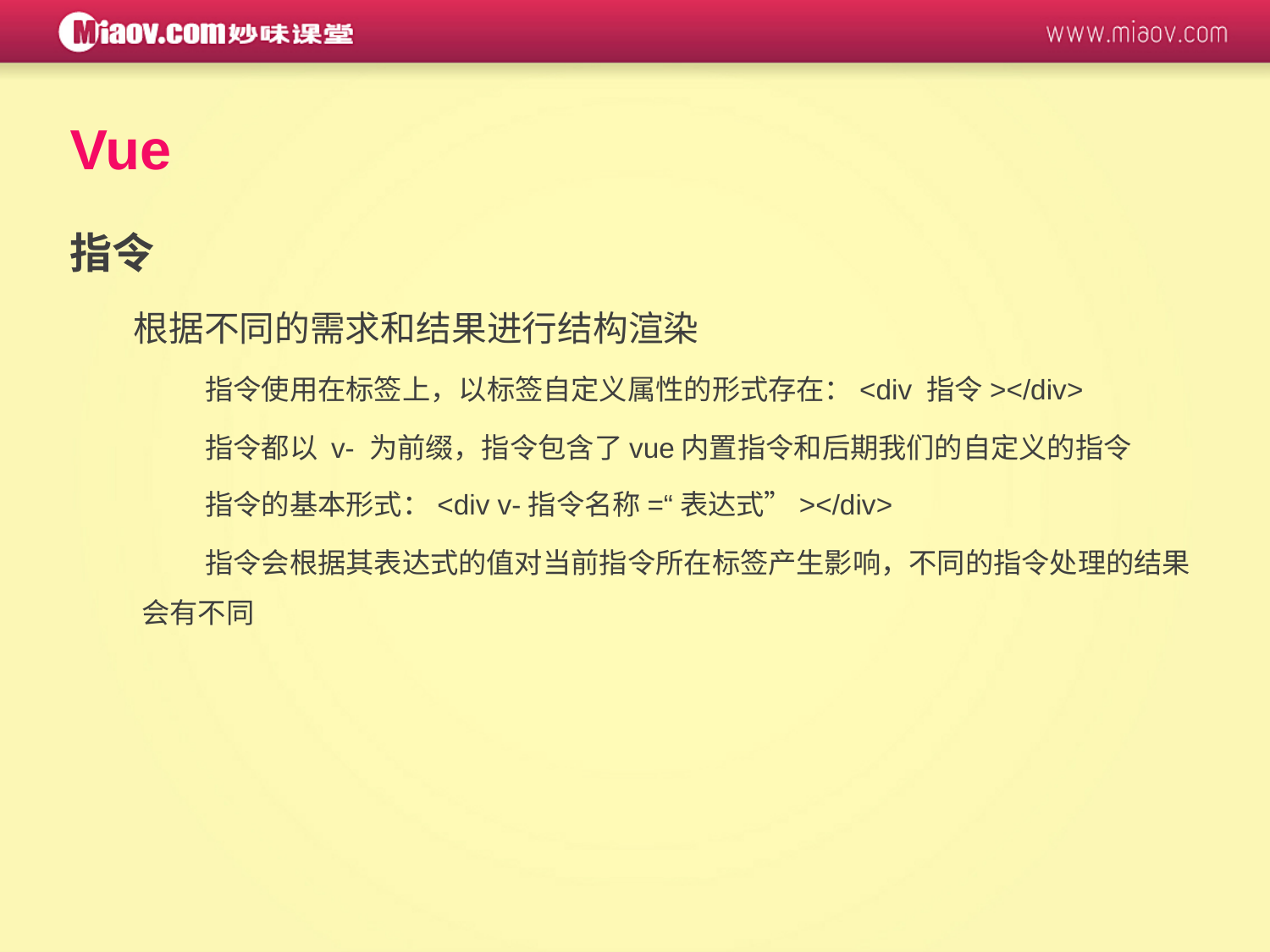

Vue

指令
根据不同的需求和结果进行结构渲染
指令使用在标签上，以标签自定义属性的形式存在：<div 指令></div>
指令都以 v- 为前缀，指令包含了vue内置指令和后期我们的自定义的指令
指令的基本形式：<div v-指令名称=“表达式”></div>
指令会根据其表达式的值对当前指令所在标签产生影响，不同的指令处理的结果会有不同